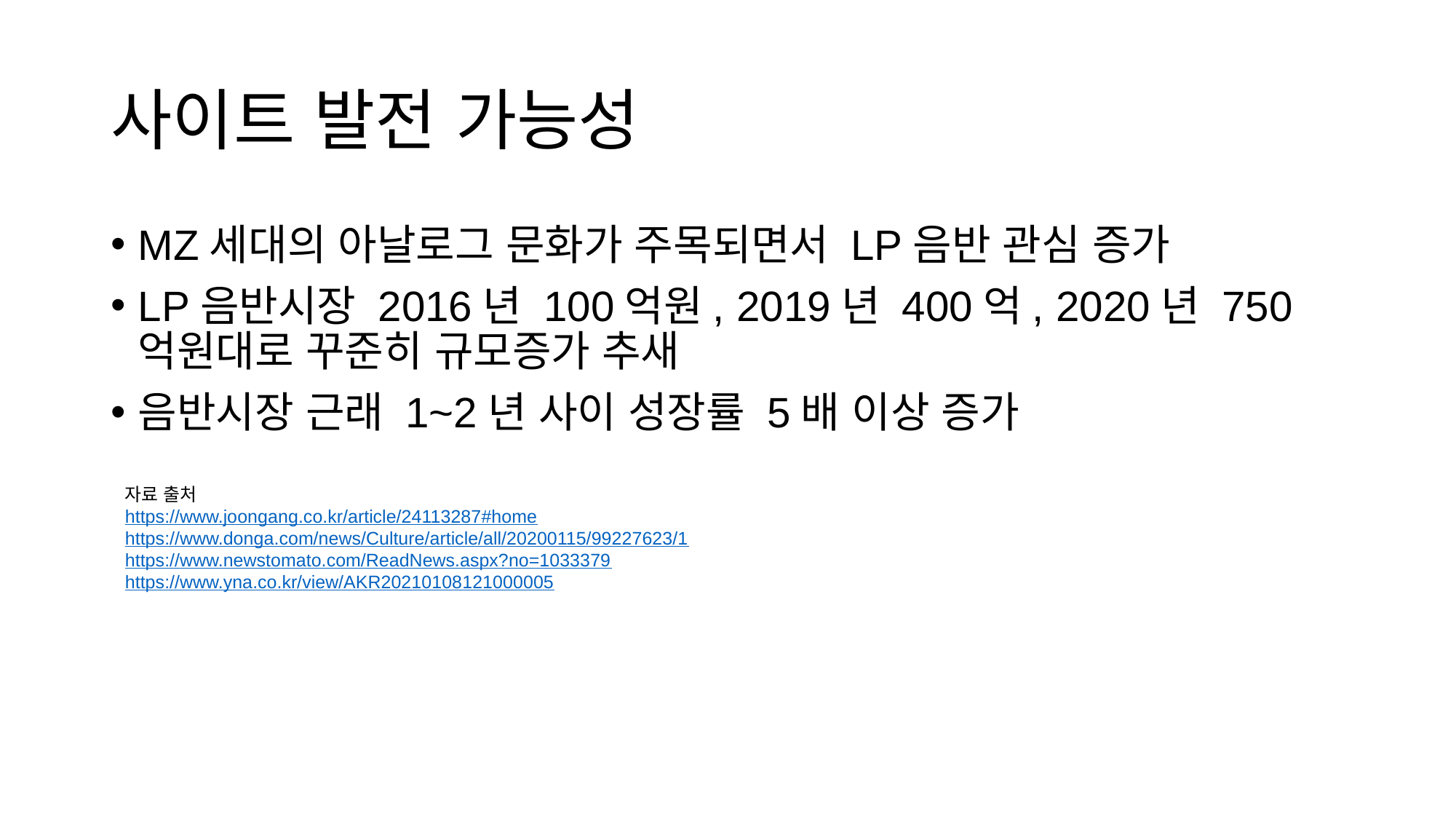

# 사이트 발전 가능성
MZ세대의 아날로그 문화가 주목되면서 LP음반 관심 증가
LP음반시장 2016년 100억원, 2019년 400억, 2020년 750억원대로 꾸준히 규모증가 추새
음반시장 근래 1~2년 사이 성장률 5배 이상 증가

자료 출처
https://www.joongang.co.kr/article/24113287#home
https://www.donga.com/news/Culture/article/all/20200115/99227623/1
https://www.newstomato.com/ReadNews.aspx?no=1033379
https://www.yna.co.kr/view/AKR20210108121000005